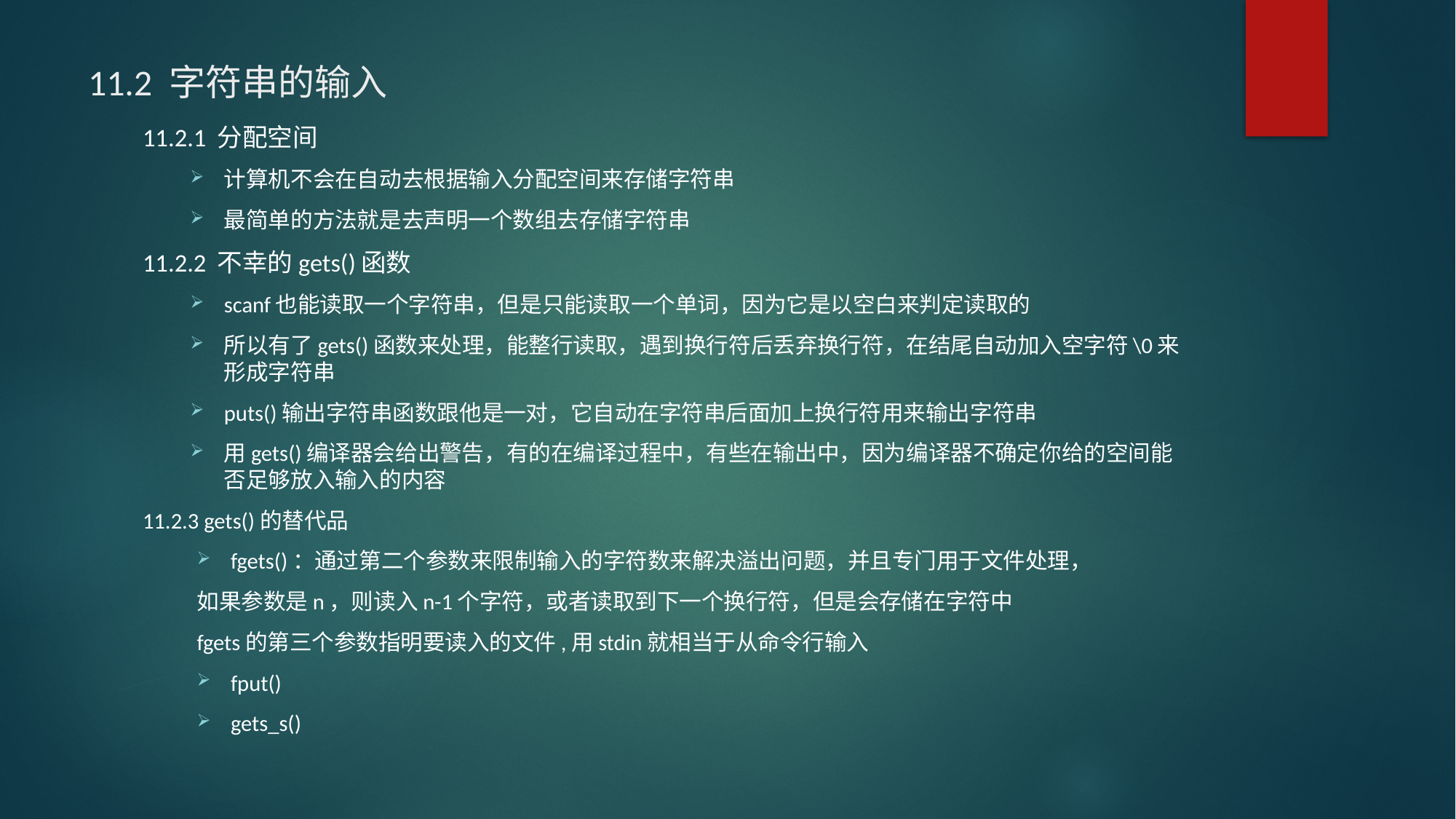

# 11.2 字符串的输入
11.2.1 分配空间
计算机不会在自动去根据输入分配空间来存储字符串
最简单的方法就是去声明一个数组去存储字符串
11.2.2 不幸的gets()函数
scanf也能读取一个字符串，但是只能读取一个单词，因为它是以空白来判定读取的
所以有了gets()函数来处理，能整行读取，遇到换行符后丢弃换行符，在结尾自动加入空字符\0来形成字符串
puts()输出字符串函数跟他是一对，它自动在字符串后面加上换行符用来输出字符串
用gets()编译器会给出警告，有的在编译过程中，有些在输出中，因为编译器不确定你给的空间能否足够放入输入的内容
11.2.3 gets()的替代品
fgets()：通过第二个参数来限制输入的字符数来解决溢出问题，并且专门用于文件处理，
如果参数是n，则读入n-1个字符，或者读取到下一个换行符，但是会存储在字符中
fgets的第三个参数指明要读入的文件,用stdin就相当于从命令行输入
fput()
gets_s()